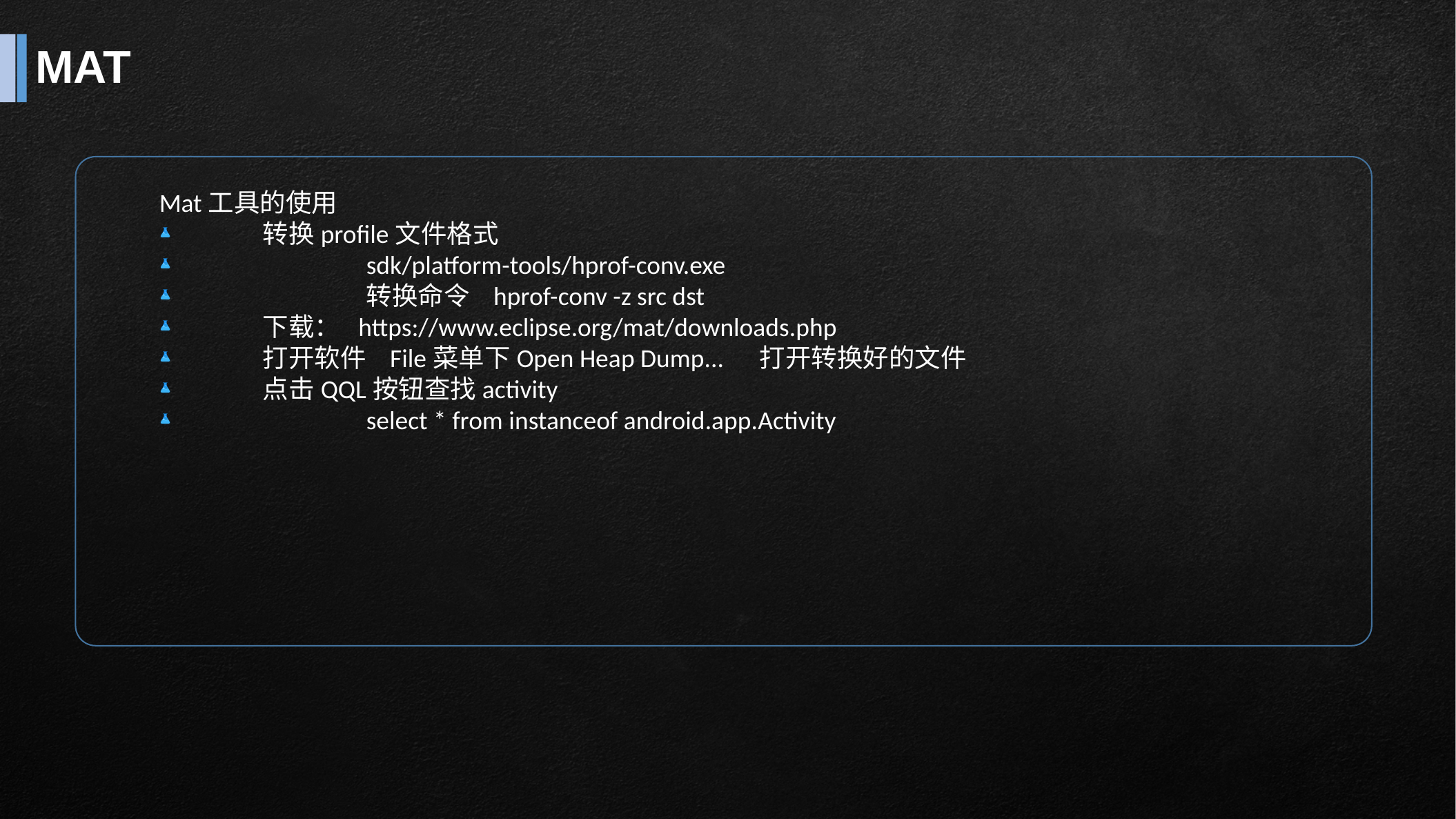

# MAT

Mat工具的使用
	转换profile文件格式
		sdk/platform-tools/hprof-conv.exe
		转换命令   hprof-conv -z src dst
	下载：  https://www.eclipse.org/mat/downloads.php
	打开软件   File菜单下Open Heap Dump...     打开转换好的文件
	点击QQL按钮查找activity
		select * from instanceof android.app.Activity